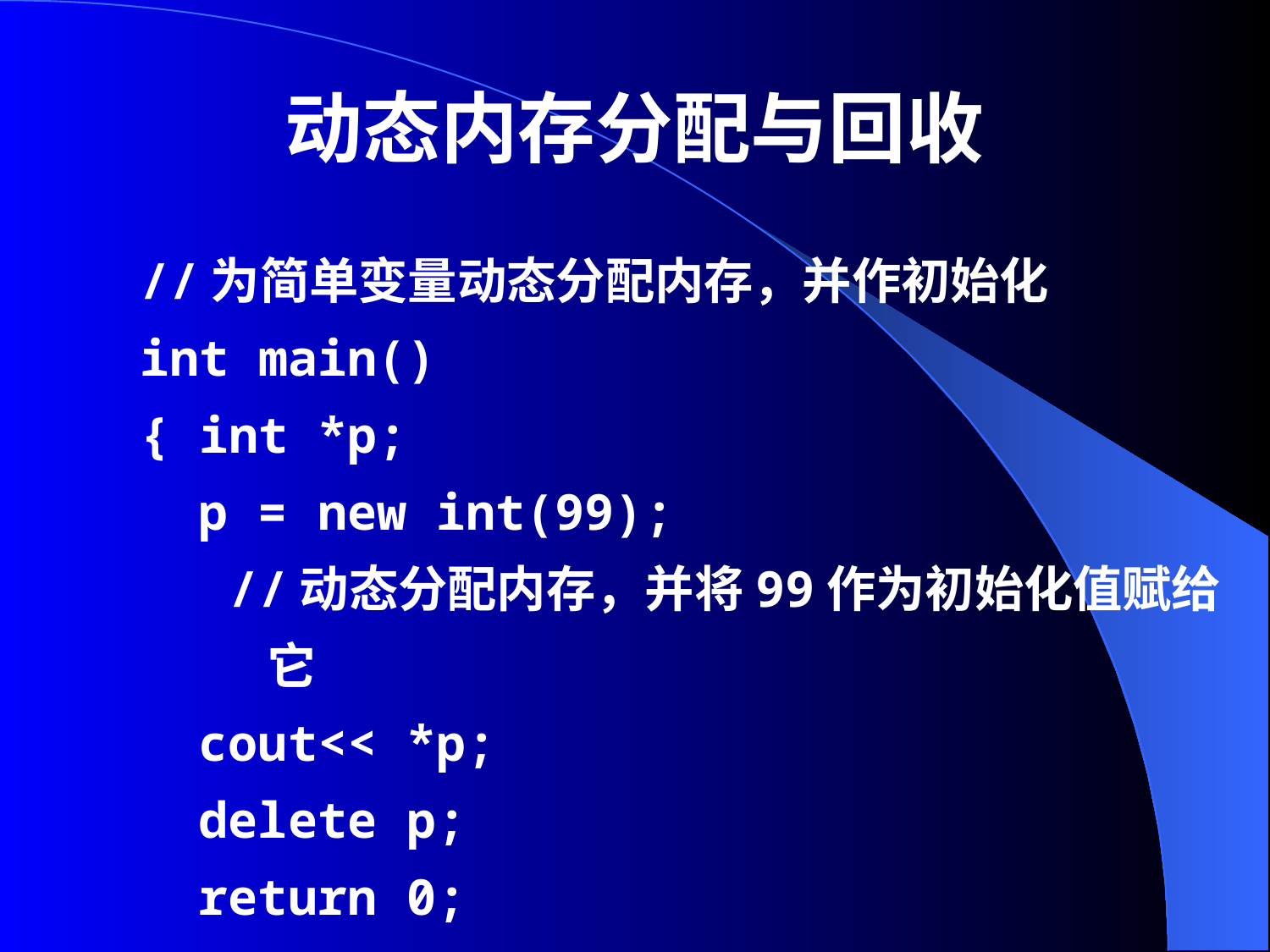

# 动态内存分配与回收
//为简单变量动态分配内存，并作初始化
int main()
{ int *p;
  p = new int(99);
   //动态分配内存，并将99作为初始化值赋给它
  cout<< *p;
  delete p;
  return 0;
}